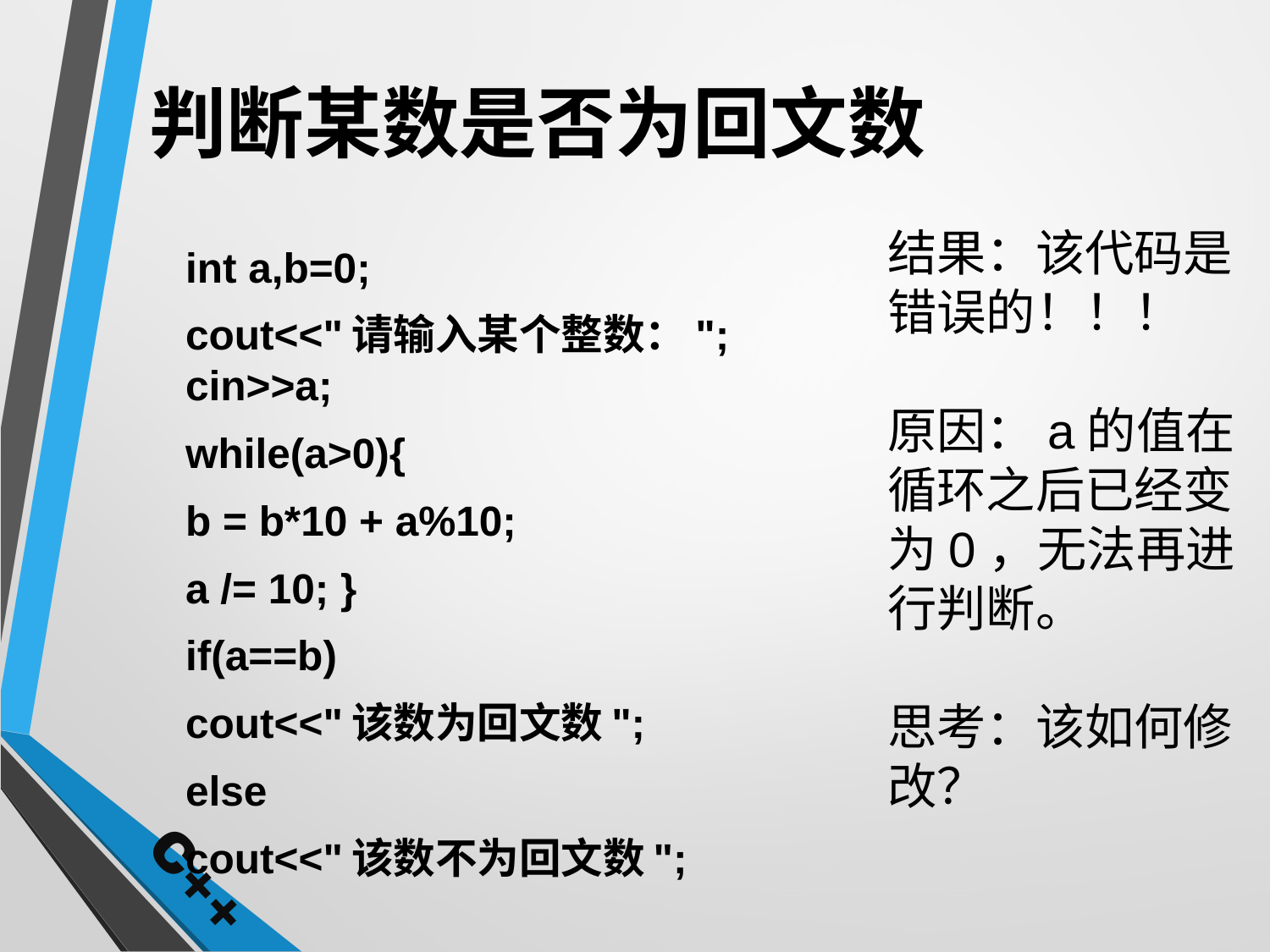

# 判断某数是否为回文数
结果：该代码是错误的！！！

原因：a的值在循环之后已经变为0，无法再进行判断。

思考：该如何修改？

		int a,b=0;
		cout<<"请输入某个整数："; 		cin>>a;
		while(a>0){
			b = b*10 + a%10;
			a /= 10; }
		if(a==b)
			cout<<"该数为回文数";
		else
			cout<<"该数不为回文数";